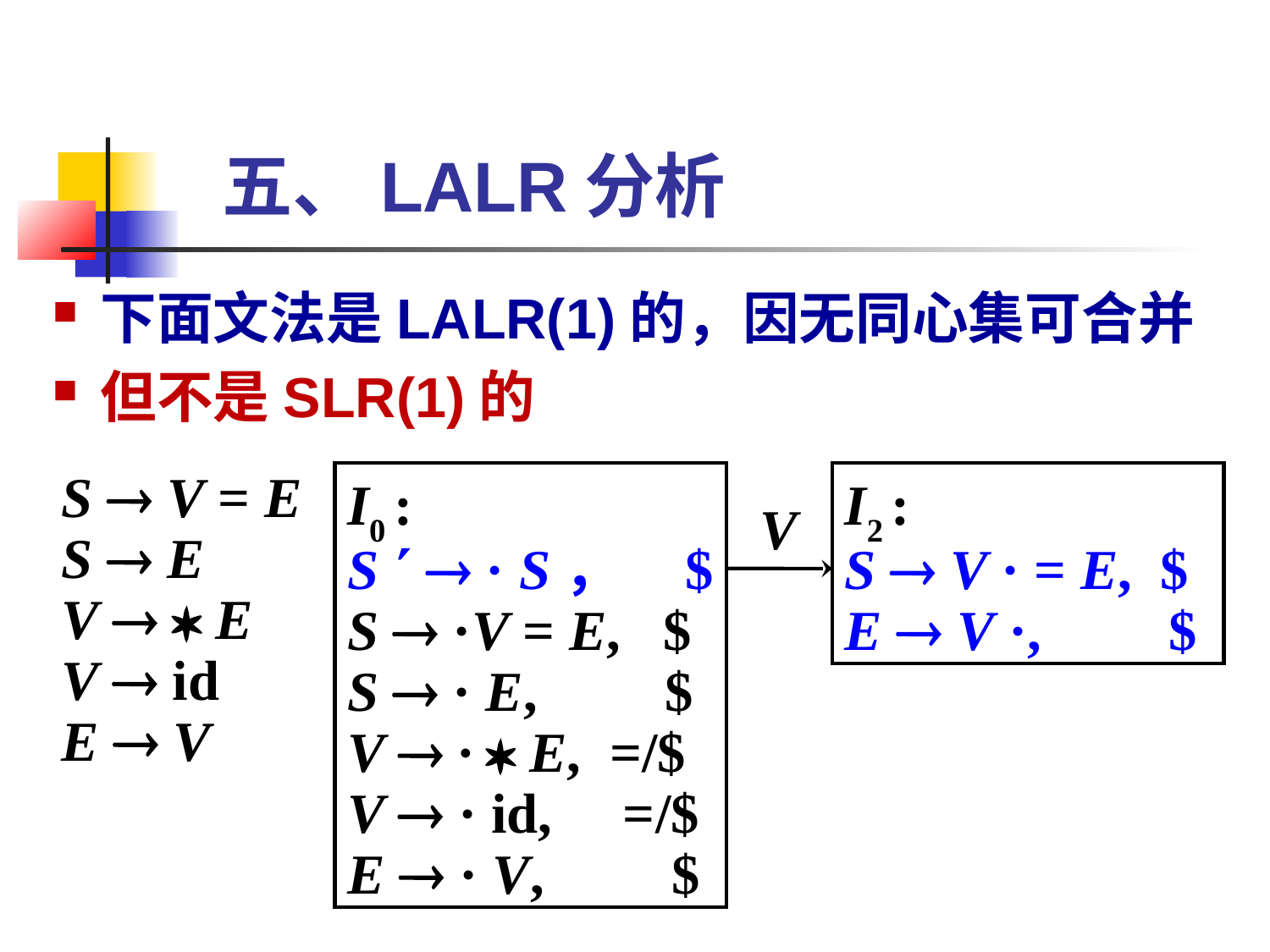

五、LALR分析
下面文法是LALR(1)的，因无同心集可合并
但不是SLR(1)的
S → V = E
S → E
V → ∗ E
V → id
E → V
I0 :
S ′ → · S，    $
S → ·V = E,   $
S → · E,         $
V → · ∗ E,  =/$
V → · id,     =/$
E → · V,         $
I2 :
S → V · = E,  $
E → V ·,         $
V